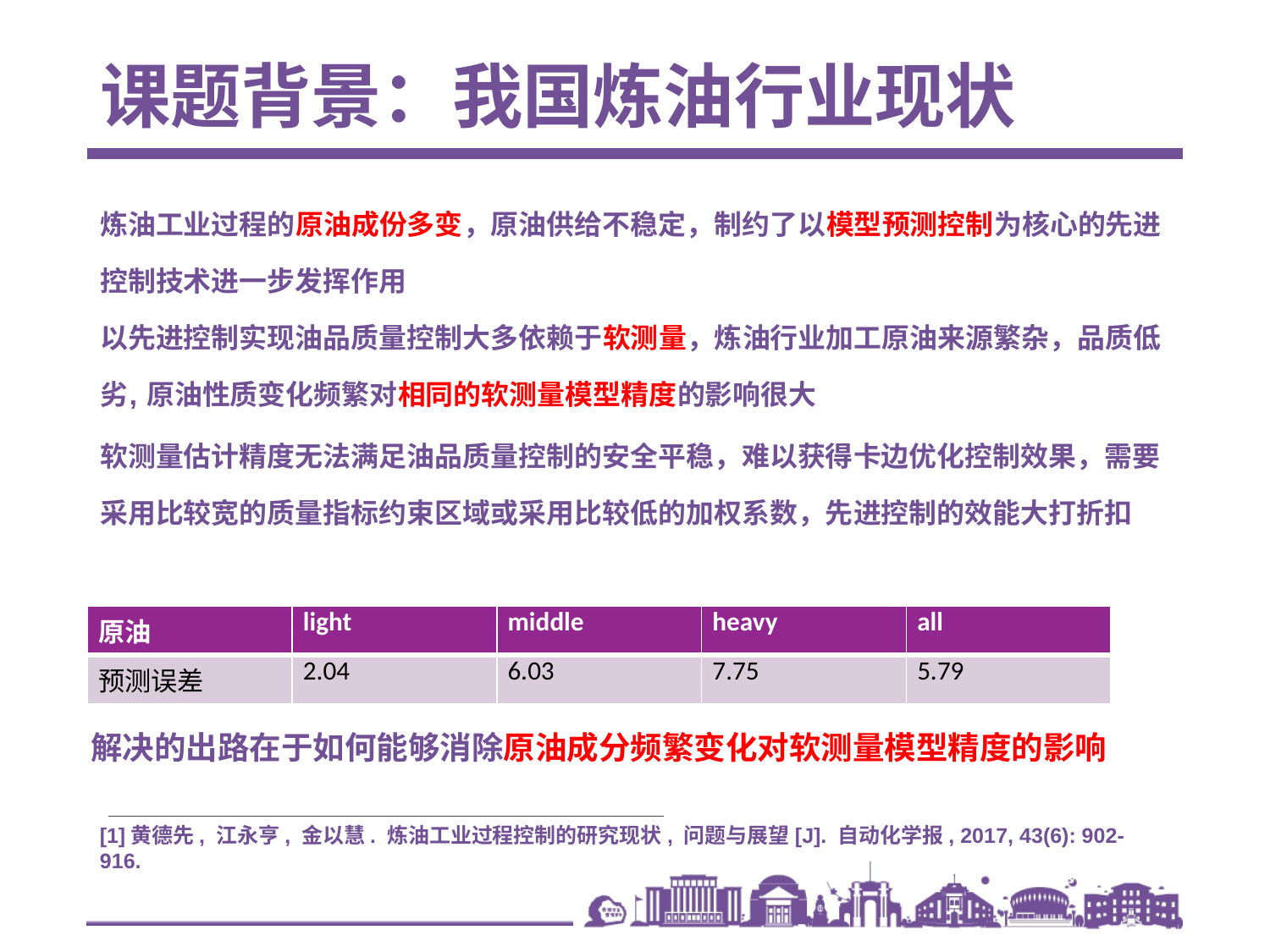

# 课题背景：我国炼油行业现状
炼油工业过程的原油成份多变，原油供给不稳定，制约了以模型预测控制为核心的先进控制技术进一步发挥作用
以先进控制实现油品质量控制大多依赖于软测量，炼油行业加工原油来源繁杂，品质低劣, 原油性质变化频繁对相同的软测量模型精度的影响很大
软测量估计精度无法满足油品质量控制的安全平稳，难以获得卡边优化控制效果，需要采用比较宽的质量指标约束区域或采用比较低的加权系数，先进控制的效能大打折扣

| 原油 | light | middle | heavy | all |
| --- | --- | --- | --- | --- |
| 预测误差 | 2.04 | 6.03 | 7.75 | 5.79 |
解决的出路在于如何能够消除原油成分频繁变化对软测量模型精度的影响
[1]黄德先, 江永亨, 金以慧. 炼油工业过程控制的研究现状, 问题与展望[J]. 自动化学报, 2017, 43(6): 902-916.